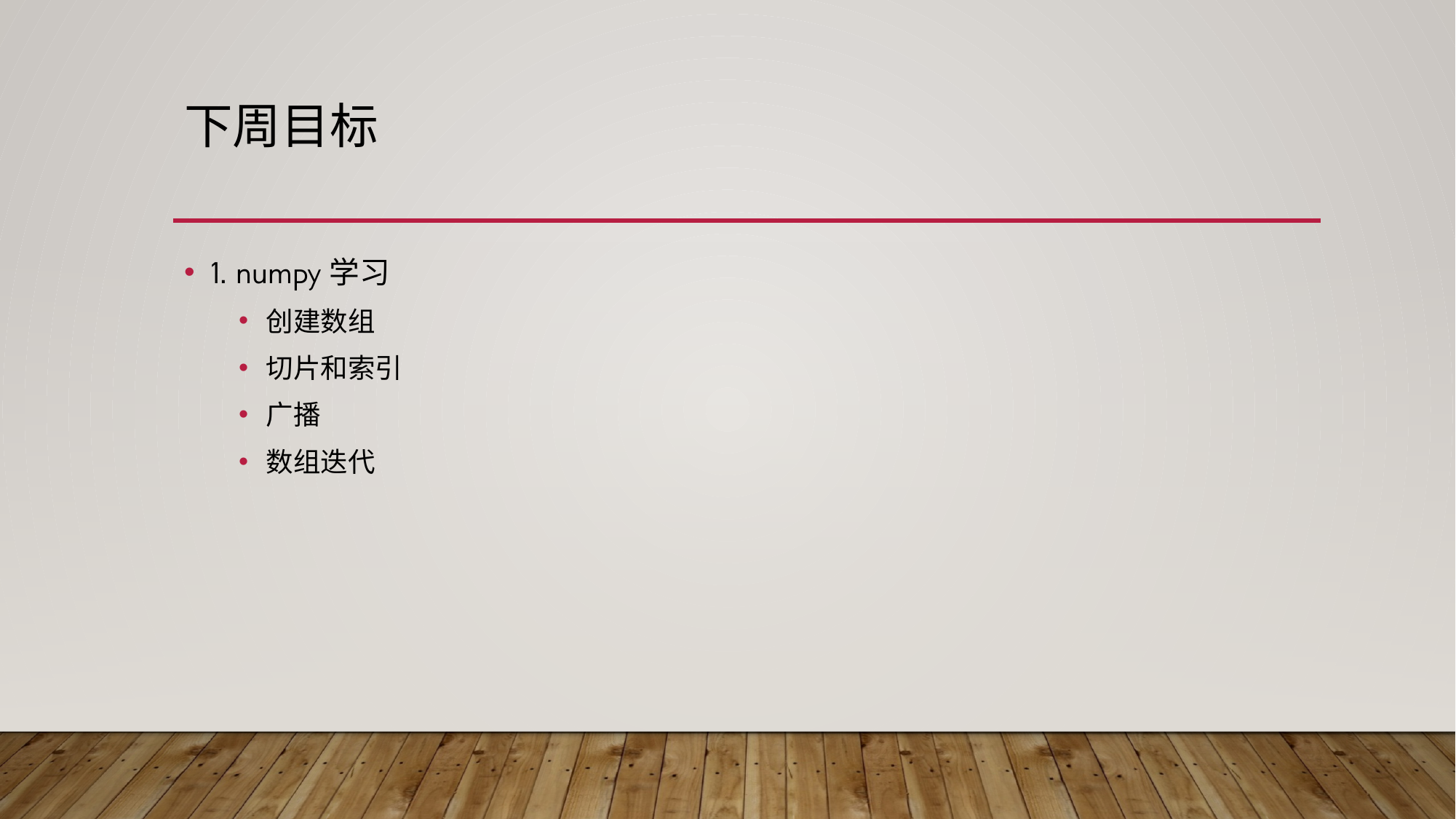

# 下周目标
1. numpy学习
创建数组
切片和索引
广播
数组迭代